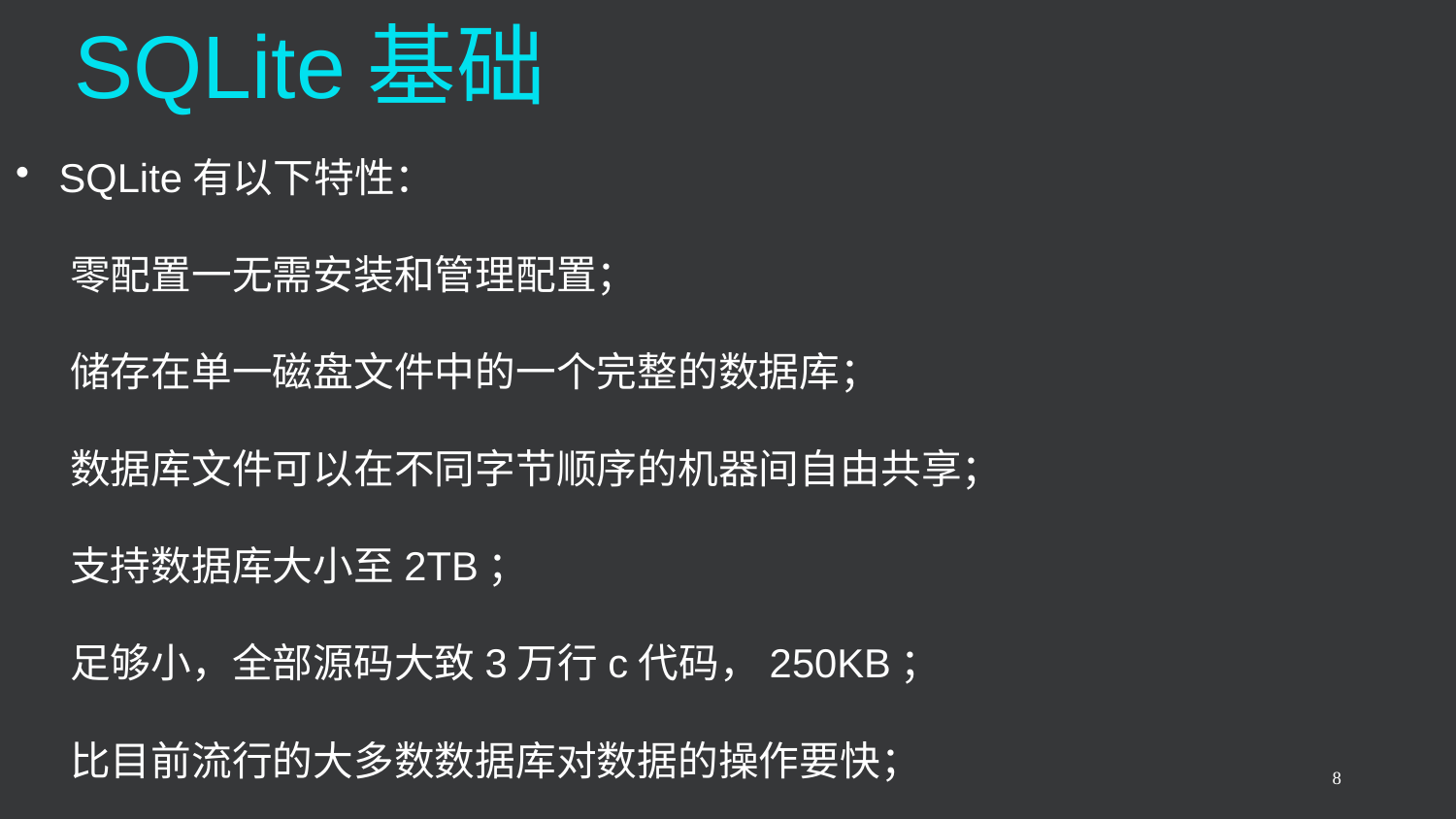

# SQLite基础
SQLite有以下特性：
     零配置一无需安装和管理配置；
     储存在单一磁盘文件中的一个完整的数据库；
     数据库文件可以在不同字节顺序的机器间自由共享；
     支持数据库大小至2TB；
     足够小，全部源码大致3万行c代码，250KB；
     比目前流行的大多数数据库对数据的操作要快；
8